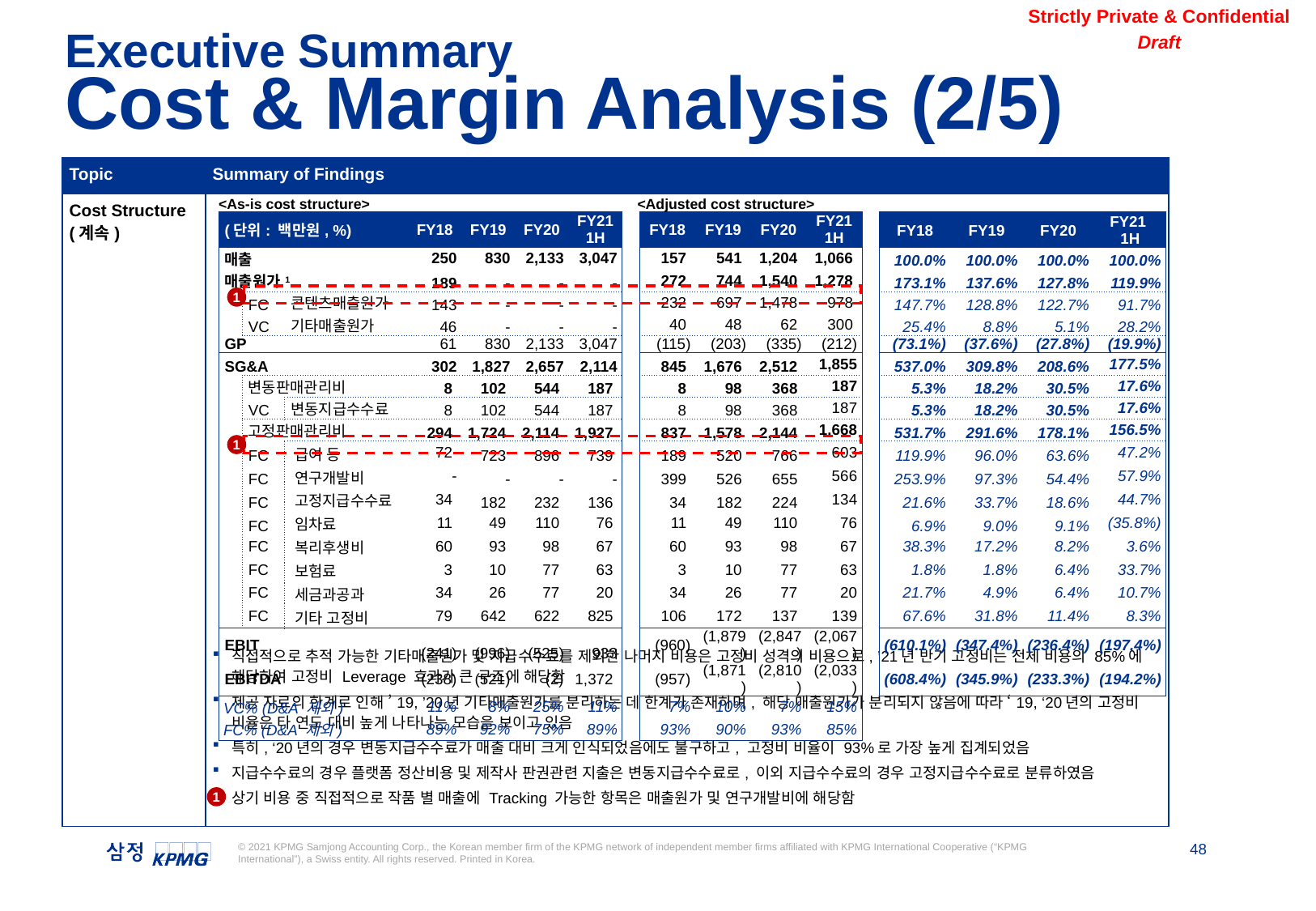

Executive Summary
Cost & Margin Analysis (2/5)
| Topic | Summary of Findings |
| --- | --- |
| Cost Structure (계속) | 직접적으로 추적 가능한 기타매출원가 및 지급수수료를 제외한 나머지 비용은 고정비 성격의 비용으로, ’21년 반기 고정비는 전체 비용의 85%에 해당하여 고정비 Leverage 효과가 큰 구조에 해당함 제공 자료의 한계로 인해 ’19, ’20년 기타매출원가를 분리하는 데 한계가 존재하며, 해당 매출원가가 분리되지 않음에 따라 ‘19, ‘20년의 고정비 비율은 타 연도 대비 높게 나타나는 모습을 보이고 있음 특히, ‘20년의 경우 변동지급수수료가 매출 대비 크게 인식되었음에도 불구하고, 고정비 비율이 93%로 가장 높게 집계되었음 지급수수료의 경우 플랫폼 정산비용 및 제작사 판권관련 지출은 변동지급수수료로, 이외 지급수수료의 경우 고정지급수수료로 분류하였음 상기 비용 중 직접적으로 작품 별 매출에 Tracking 가능한 항목은 매출원가 및 연구개발비에 해당함 |
<Adjusted cost structure>
<As-is cost structure>
| (단위: 백만원, %) |  |  |  | FY18 | FY19 | FY20 | FY21 1H |  | FY18 | FY19 | FY20 | FY21 1H |  | FY18 | FY19 | FY20 | FY21 1H |
| --- | --- | --- | --- | --- | --- | --- | --- | --- | --- | --- | --- | --- | --- | --- | --- | --- | --- |
| 매출 |  |  |  | 250 | 830 | 2,133 | 3,047 |  | 157 | 541 | 1,204 | 1,066 |  | 100.0% | 100.0% | 100.0% | 100.0% |
| 매출원가1 |  |  |  | 189 | - | - | - |  | 272 | 744 | 1,540 | 1,278 |  | 173.1% | 137.6% | 127.8% | 119.9% |
|  | FC | 콘텐츠매출원가 |  | 143 | - | - | - |  | 232 | 697 | 1,478 | 978 |  | 147.7% | 128.8% | 122.7% | 91.7% |
|  | VC | 기타매출원가 |  | 46 | - | - | - |  | 40 | 48 | 62 | 300 |  | 25.4% | 8.8% | 5.1% | 28.2% |
| GP |  |  |  | 61 | 830 | 2,133 | 3,047 |  | (115) | (203) | (335) | (212) |  | (73.1%) | (37.6%) | (27.8%) | (19.9%) |
| SG&A |  |  |  | 302 | 1,827 | 2,657 | 2,114 |  | 845 | 1,676 | 2,512 | 1,855 |  | 537.0% | 309.8% | 208.6% | 177.5% |
|  | 변동판매관리비 |  |  | 8 | 102 | 544 | 187 |  | 8 | 98 | 368 | 187 |  | 5.3% | 18.2% | 30.5% | 17.6% |
|  | VC | 변동지급수수료 |  | 8 | 102 | 544 | 187 |  | 8 | 98 | 368 | 187 |  | 5.3% | 18.2% | 30.5% | 17.6% |
|  | 고정판매관리비 |  |  | 294 | 1,724 | 2,114 | 1,927 |  | 837 | 1,578 | 2,144 | 1,668 |  | 531.7% | 291.6% | 178.1% | 156.5% |
|  | FC | 급여 등 |  | 72 | 723 | 896 | 739 |  | 189 | 520 | 766 | 603 |  | 119.9% | 96.0% | 63.6% | 47.2% |
|  | FC | 연구개발비 |  | - | - | - | - |  | 399 | 526 | 655 | 566 |  | 253.9% | 97.3% | 54.4% | 57.9% |
|  | FC | 고정지급수수료 |  | 34 | 182 | 232 | 136 |  | 34 | 182 | 224 | 134 |  | 21.6% | 33.7% | 18.6% | 44.7% |
|  | FC | 임차료 |  | 11 | 49 | 110 | 76 |  | 11 | 49 | 110 | 76 |  | 6.9% | 9.0% | 9.1% | (35.8%) |
|  | FC | 복리후생비 |  | 60 | 93 | 98 | 67 |  | 60 | 93 | 98 | 67 |  | 38.3% | 17.2% | 8.2% | 3.6% |
|  | FC | 보험료 |  | 3 | 10 | 77 | 63 |  | 3 | 10 | 77 | 63 |  | 1.8% | 1.8% | 6.4% | 33.7% |
|  | FC | 세금과공과 |  | 34 | 26 | 77 | 20 |  | 34 | 26 | 77 | 20 |  | 21.7% | 4.9% | 6.4% | 10.7% |
|  | FC | 기타 고정비 |  | 79 | 642 | 622 | 825 |  | 106 | 172 | 137 | 139 |  | 67.6% | 31.8% | 11.4% | 8.3% |
| EBIT |  |  |  | (241) | (996) | (525) | 933 |  | (960) | (1,879) | (2,847) | (2,067) |  | (610.1%) | (347.4%) | (236.4%) | (197.4%) |
| EBITDA |  |  |  | (238) | (521) | (2) | 1,372 |  | (957) | (1,871) | (2,810) | (2,033) |  | (608.4%) | (345.9%) | (233.3%) | (194.2%) |
| VC% (D&A 제외) |  |  |  | 11% | 8% | 25% | 11% |  | 7% | 10% | 7% | 15% |  |  |  |  |  |
| FC% (D&A 제외) |  |  |  | 89% | 92% | 75% | 89% |  | 93% | 90% | 93% | 85% |  |  |  |  |  |

1
1

1